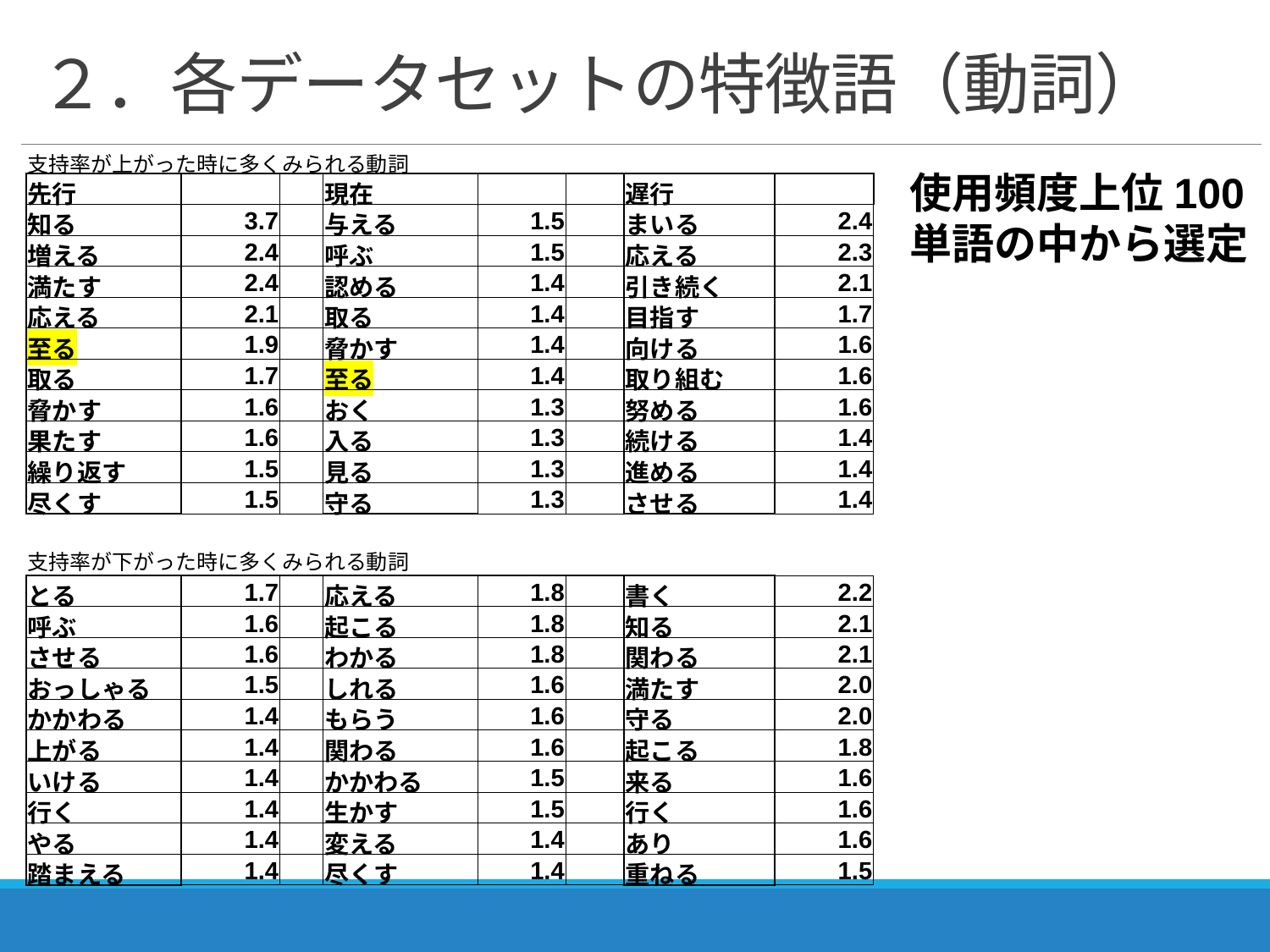

# ２．各データセットの特徴語（動詞）
| 支持率が上がった時に多くみられる動詞 |  |  |  |  |  |  |  |
| --- | --- | --- | --- | --- | --- | --- | --- |
| 先行 |  |  | 現在 |  |  | 遅行 |  |
| 知る | 3.7 |  | 与える | 1.5 |  | まいる | 2.4 |
| 増える | 2.4 |  | 呼ぶ | 1.5 |  | 応える | 2.3 |
| 満たす | 2.4 |  | 認める | 1.4 |  | 引き続く | 2.1 |
| 応える | 2.1 |  | 取る | 1.4 |  | 目指す | 1.7 |
| 至る | 1.9 |  | 脅かす | 1.4 |  | 向ける | 1.6 |
| 取る | 1.7 |  | 至る | 1.4 |  | 取り組む | 1.6 |
| 脅かす | 1.6 |  | おく | 1.3 |  | 努める | 1.6 |
| 果たす | 1.6 |  | 入る | 1.3 |  | 続ける | 1.4 |
| 繰り返す | 1.5 |  | 見る | 1.3 |  | 進める | 1.4 |
| 尽くす | 1.5 |  | 守る | 1.3 |  | させる | 1.4 |
|  |  |  |  |  |  |  |  |
| 支持率が下がった時に多くみられる動詞 |  |  |  |  |  |  |  |
| とる | 1.7 |  | 応える | 1.8 |  | 書く | 2.2 |
| 呼ぶ | 1.6 |  | 起こる | 1.8 |  | 知る | 2.1 |
| させる | 1.6 |  | わかる | 1.8 |  | 関わる | 2.1 |
| おっしゃる | 1.5 |  | しれる | 1.6 |  | 満たす | 2.0 |
| かかわる | 1.4 |  | もらう | 1.6 |  | 守る | 2.0 |
| 上がる | 1.4 |  | 関わる | 1.6 |  | 起こる | 1.8 |
| いける | 1.4 |  | かかわる | 1.5 |  | 来る | 1.6 |
| 行く | 1.4 |  | 生かす | 1.5 |  | 行く | 1.6 |
| やる | 1.4 |  | 変える | 1.4 |  | あり | 1.6 |
| 踏まえる | 1.4 |  | 尽くす | 1.4 |  | 重ねる | 1.5 |
使用頻度上位100単語の中から選定